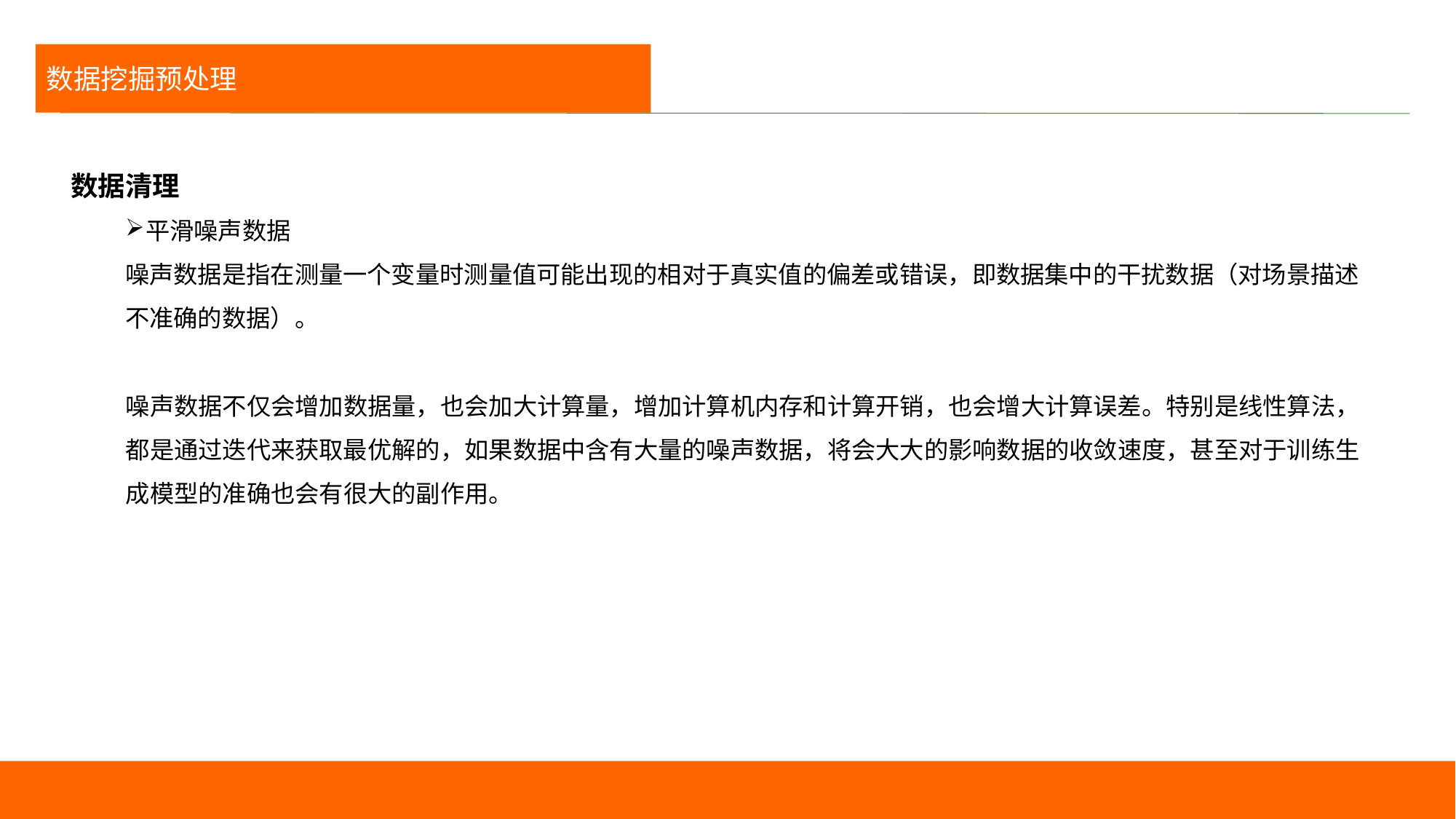

数据挖掘预处理
数据清理
平滑噪声数据
噪声数据是指在测量一个变量时测量值可能出现的相对于真实值的偏差或错误，即数据集中的干扰数据（对场景描述不准确的数据）。

噪声数据不仅会增加数据量，也会加大计算量，增加计算机内存和计算开销，也会增大计算误差。特别是线性算法，都是通过迭代来获取最优解的，如果数据中含有大量的噪声数据，将会大大的影响数据的收敛速度，甚至对于训练生成模型的准确也会有很大的副作用。
76